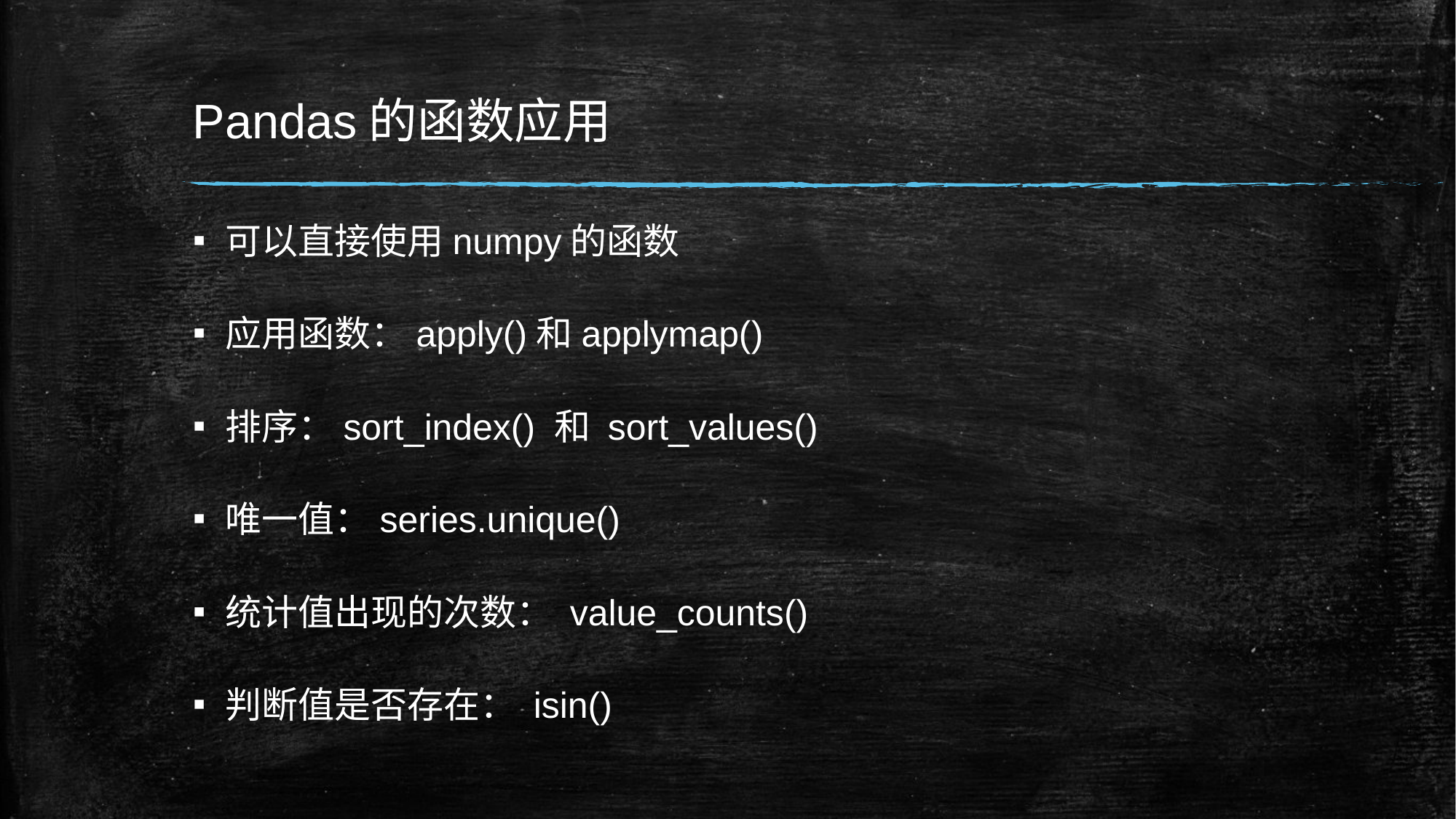

# Pandas的函数应用
可以直接使用numpy的函数
应用函数：apply()和applymap()
排序：sort_index() 和 sort_values()
唯一值：series.unique()
统计值出现的次数： value_counts()
判断值是否存在： isin()